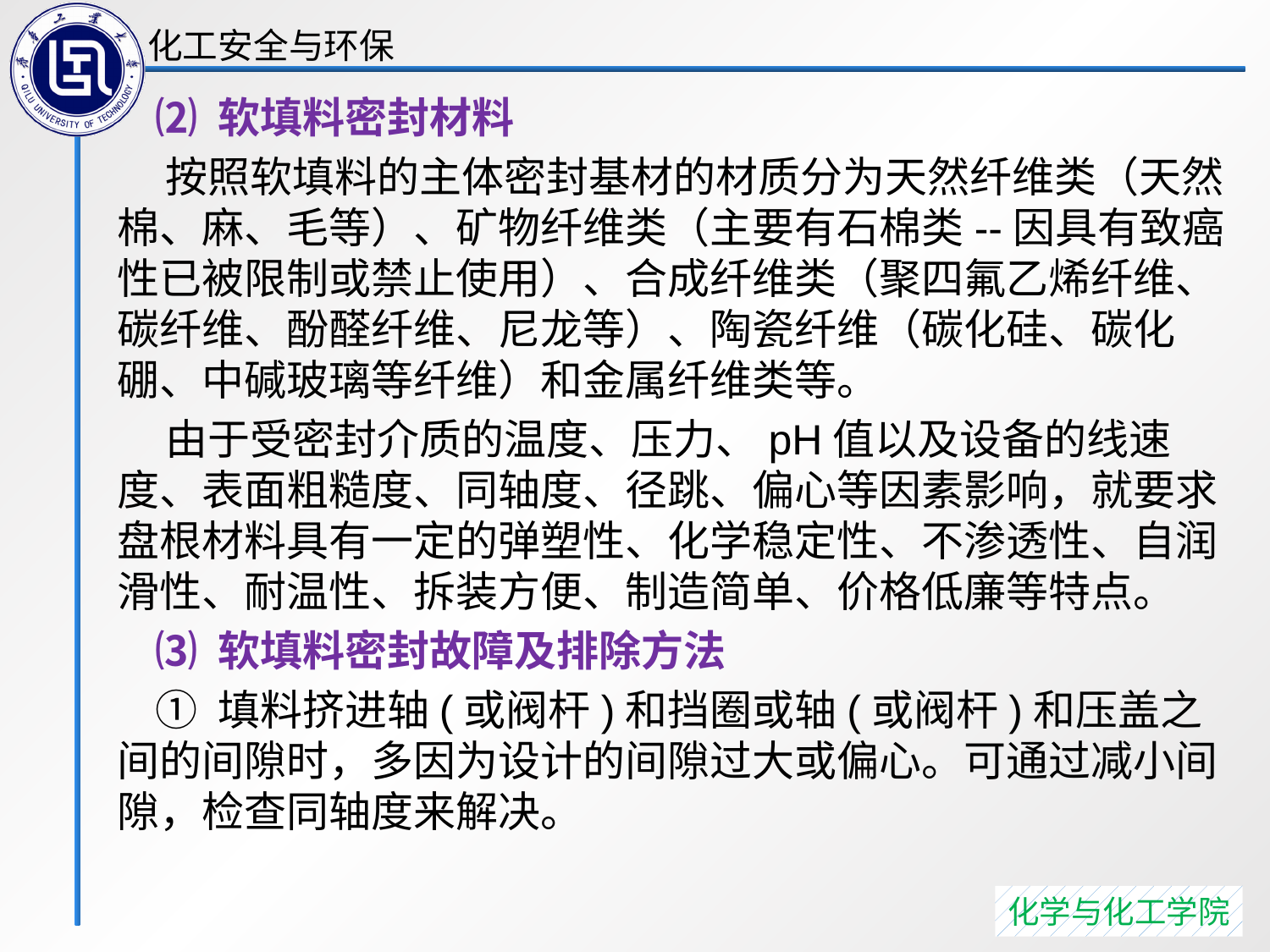

⑵ 软填料密封材料
    按照软填料的主体密封基材的材质分为天然纤维类（天然棉、麻、毛等）、矿物纤维类（主要有石棉类--因具有致癌性已被限制或禁止使用）、合成纤维类（聚四氟乙烯纤维、碳纤维、酚醛纤维、尼龙等）、陶瓷纤维（碳化硅、碳化硼、中碱玻璃等纤维）和金属纤维类等。
    由于受密封介质的温度、压力、pH值以及设备的线速度、表面粗糙度、同轴度、径跳、偏心等因素影响，就要求盘根材料具有一定的弹塑性、化学稳定性、不渗透性、自润滑性、耐温性、拆装方便、制造简单、价格低廉等特点。
    ⑶ 软填料密封故障及排除方法
    ① 填料挤进轴(或阀杆)和挡圈或轴(或阀杆)和压盖之间的间隙时，多因为设计的间隙过大或偏心。可通过减小间隙，检查同轴度来解决。